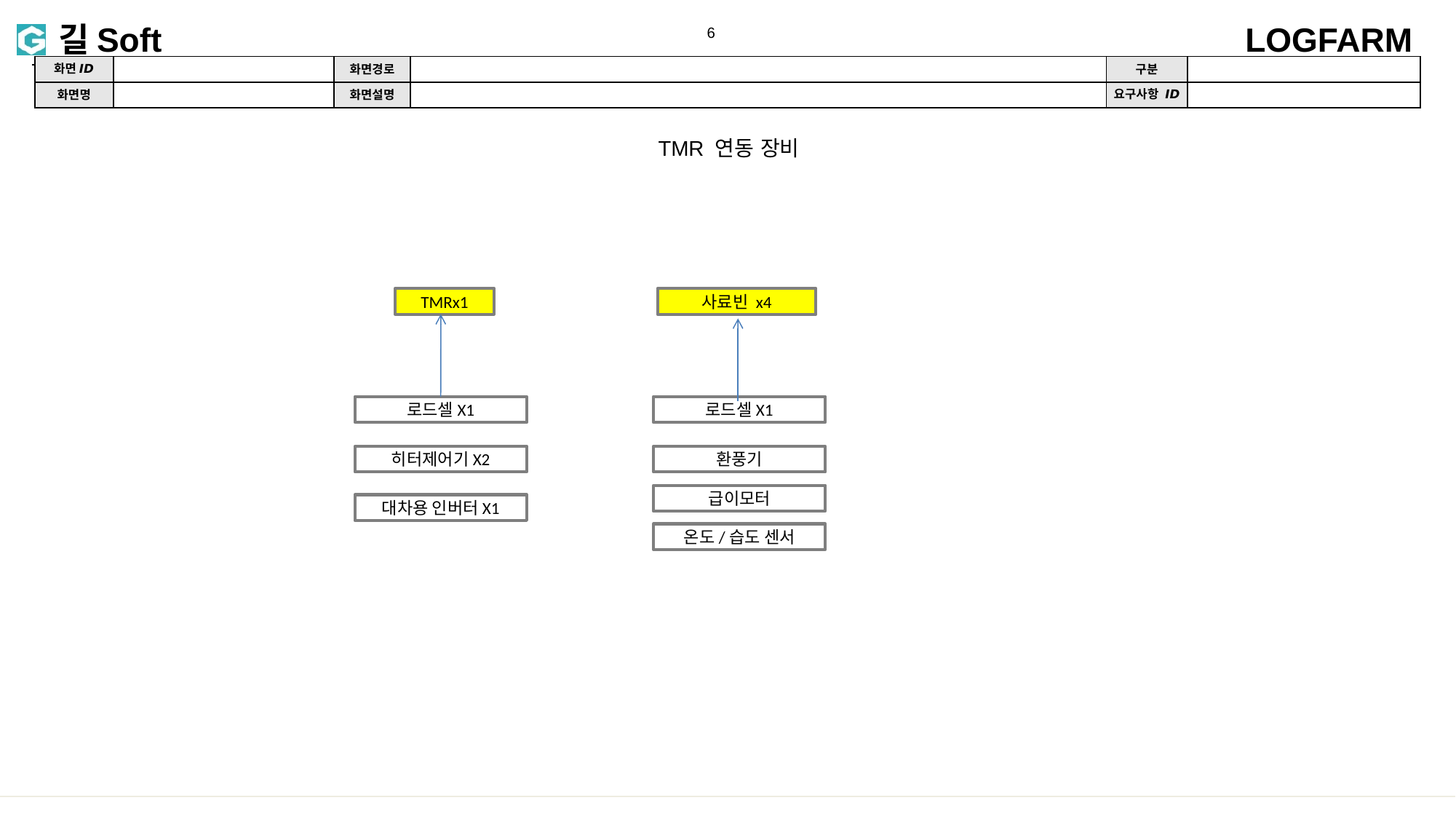

TMR 연동 장비
TMRx1
사료빈 x4
로드셀X1
로드셀X1
히터제어기X2
환풍기
급이모터
대차용 인버터X1
온도/습도 센서